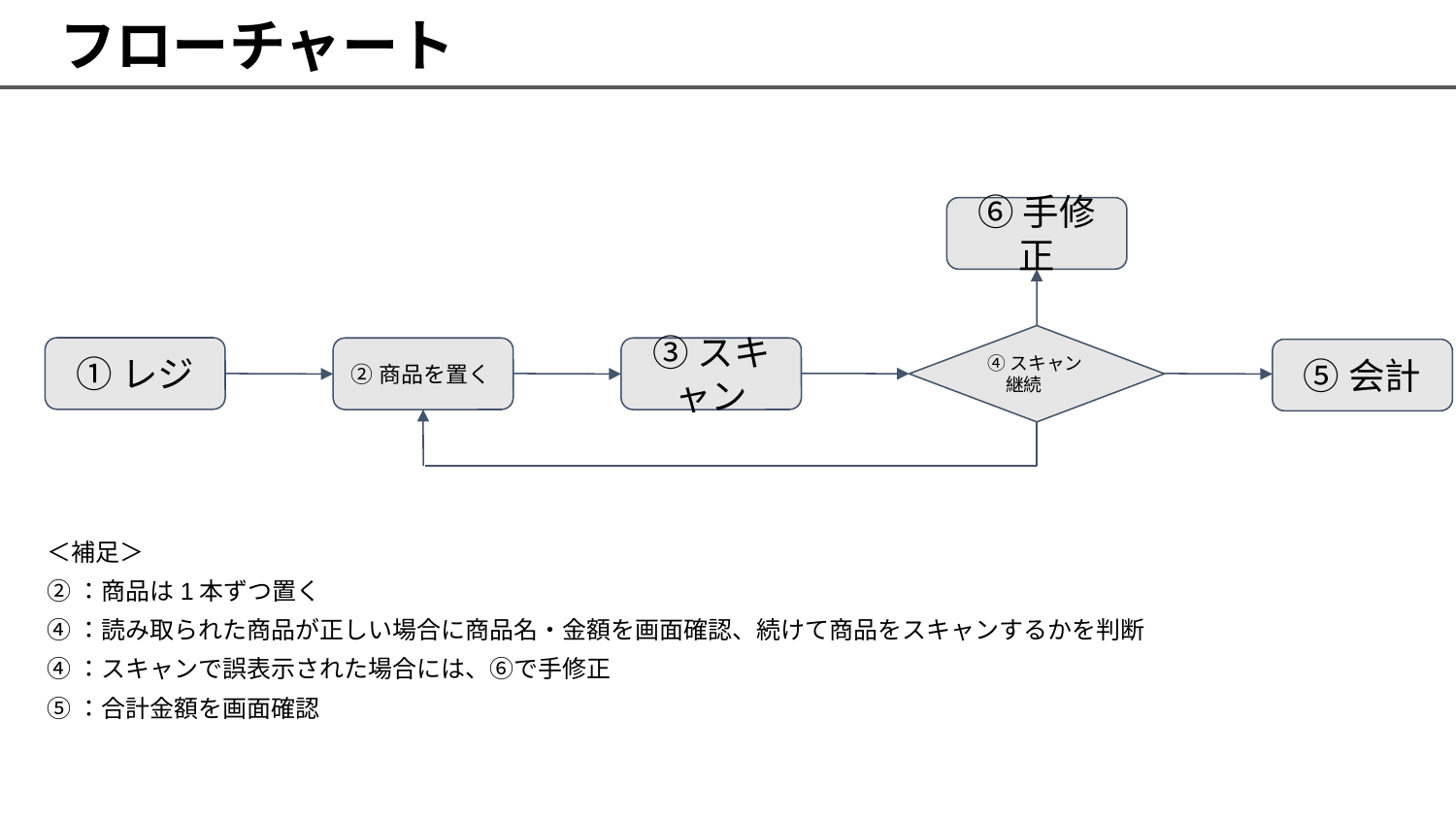

フローチャート
⑥手修正
④スキャン
　継続
①レジ
②商品を置く
③スキャン
⑤会計
＜補足＞
②：商品は1本ずつ置く
④：読み取られた商品が正しい場合に商品名・金額を画面確認、続けて商品をスキャンするかを判断
④：スキャンで誤表示された場合には、⑥で手修正
⑤：合計金額を画面確認